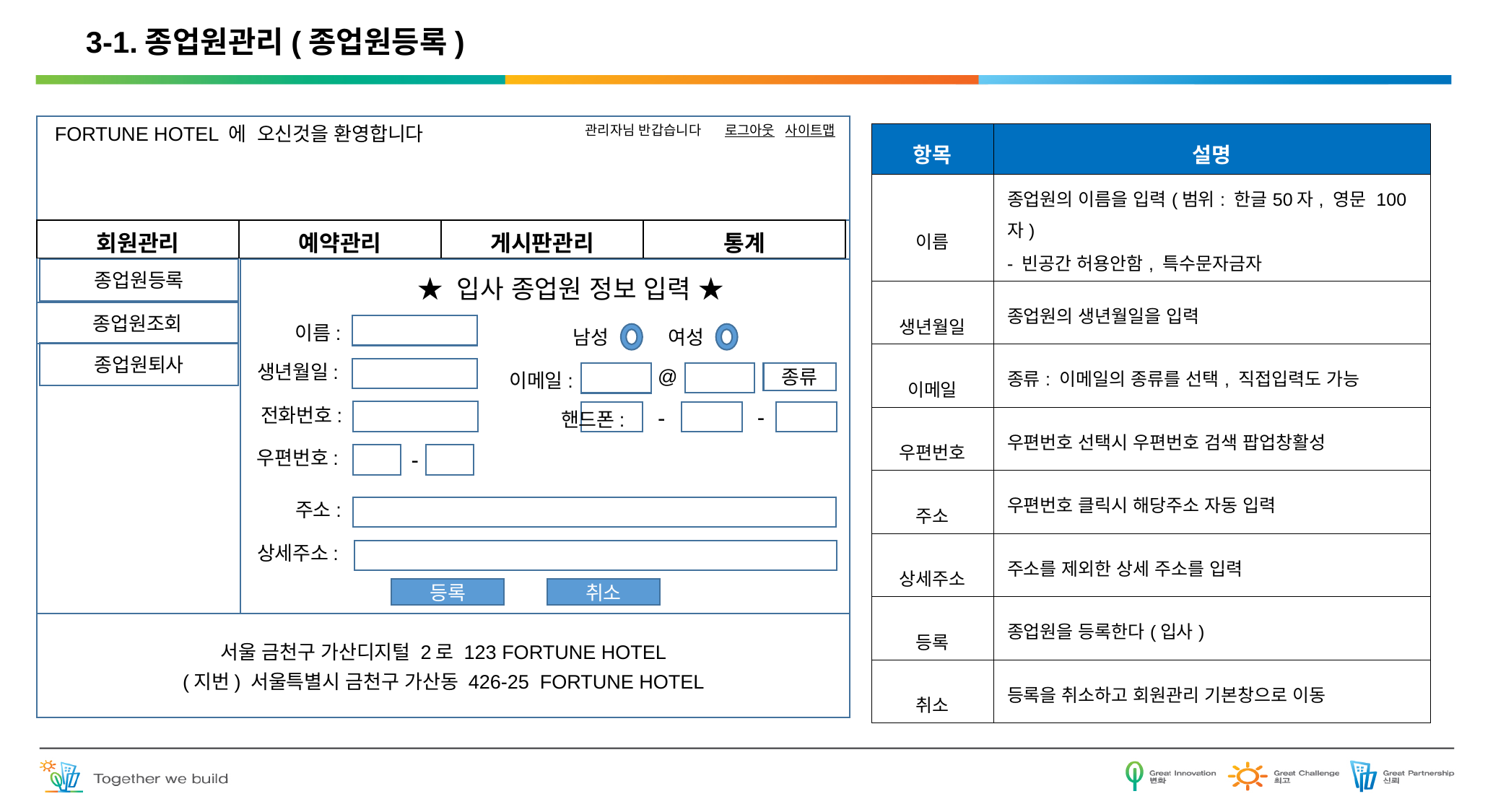

# 3-1.종업원관리(종업원등록)
FORTUNE HOTEL 에  오신것을 환영합니다

관리자님 반갑습니다
로그아웃
사이트맵

| 항목 | 설명 |
| --- | --- |
| 이름 | 종업원의 이름을 입력(범위: 한글50자, 영문 100자) - 빈공간 허용안함, 특수문자금자 |
| 생년월일 | 종업원의 생년월일을 입력 |
| 이메일 | 종류: 이메일의 종류를 선택, 직접입력도 가능 |
| 우편번호 | 우편번호 선택시 우편번호 검색 팝업창활성 |
| 주소 | 우편번호 클릭시 해당주소 자동 입력 |
| 상세주소 | 주소를 제외한 상세 주소를 입력 |
| 등록 | 종업원을 등록한다(입사) |
| 취소 | 등록을 취소하고 회원관리 기본창으로 이동 |
| 회원관리 | 예약관리 | 게시판관리 | 통계 |
| --- | --- | --- | --- |
종업원등록

★ 입사 종업원 정보 입력 ★
종업원조회
이름:

남성
여성

종업원퇴사
생년월일:

@

종류

이메일:
전화번호:
-
-

	핸드폰:
-
우편번호:

주소:

상세주소:

등록
취소

서울 금천구 가산디지털 2로 123 FORTUNE HOTEL
(지번) 서울특별시 금천구 가산동 426-25  FORTUNE HOTEL